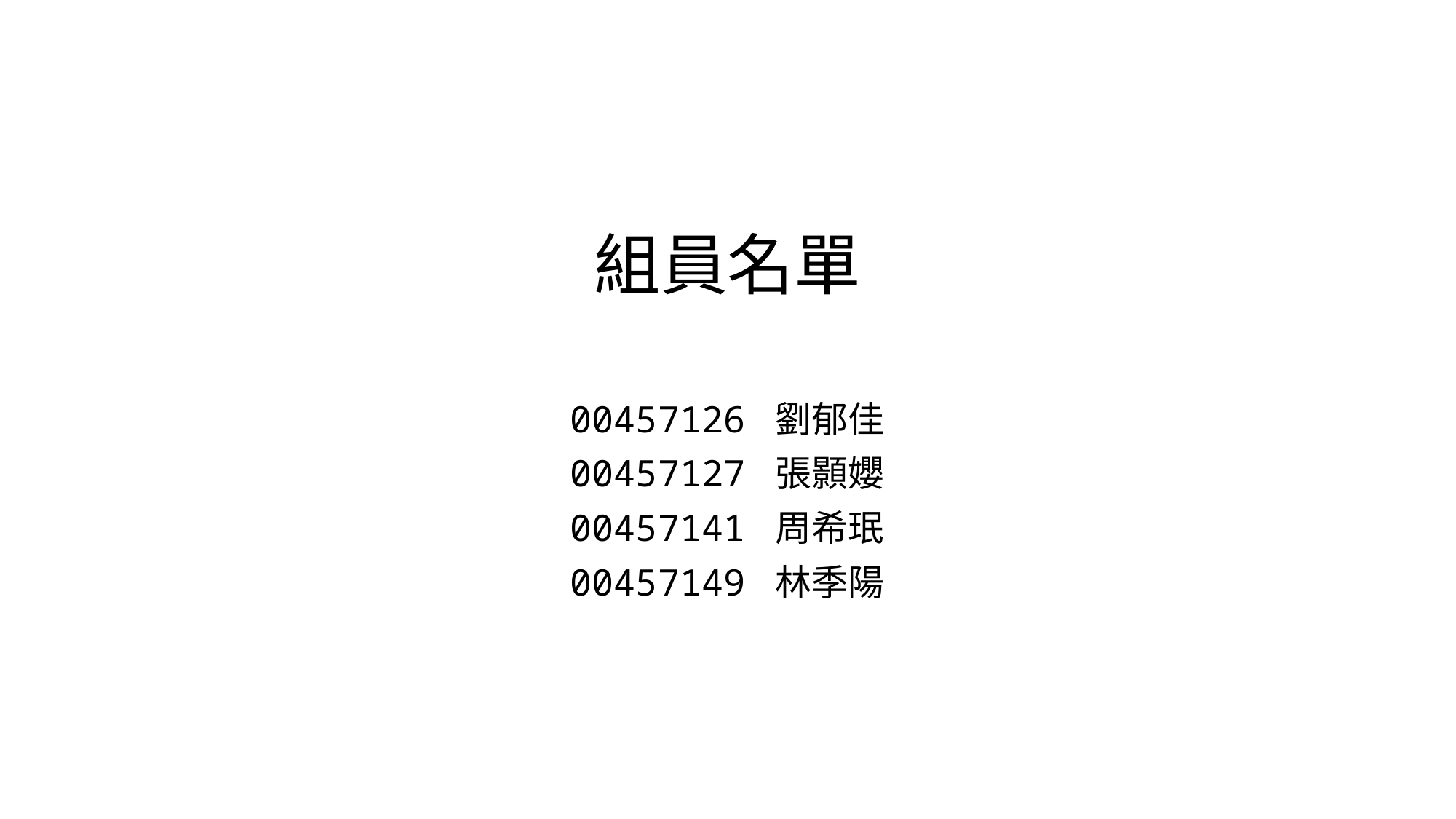

# 組員名單
00457126 劉郁佳
00457127 張顥孆
00457141 周希珉
00457149 林季陽